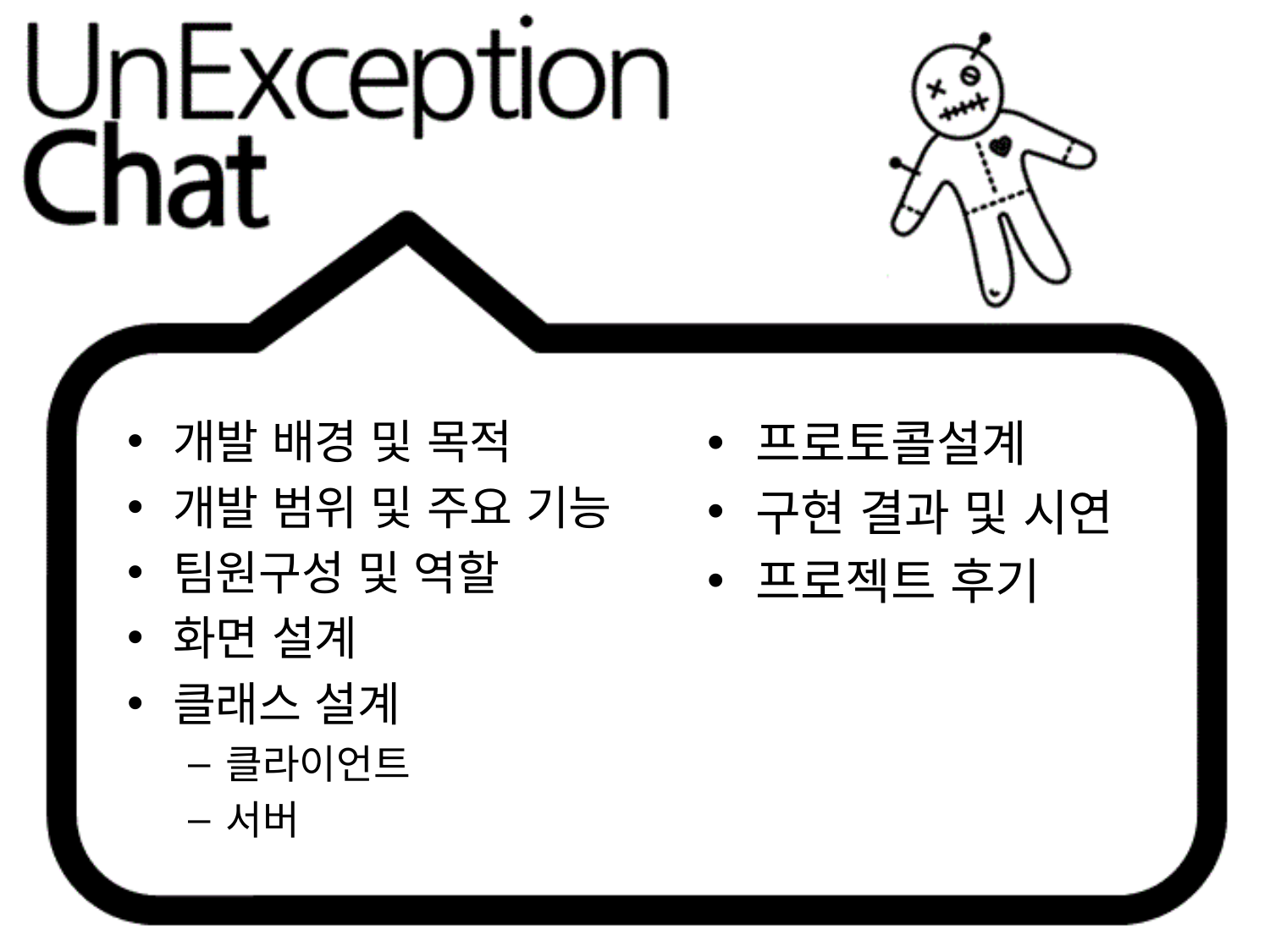

개발 배경 및 목적
개발 범위 및 주요 기능
팀원구성 및 역할
화면 설계
클래스 설계
클라이언트
서버
프로토콜설계
구현 결과 및 시연
프로젝트 후기